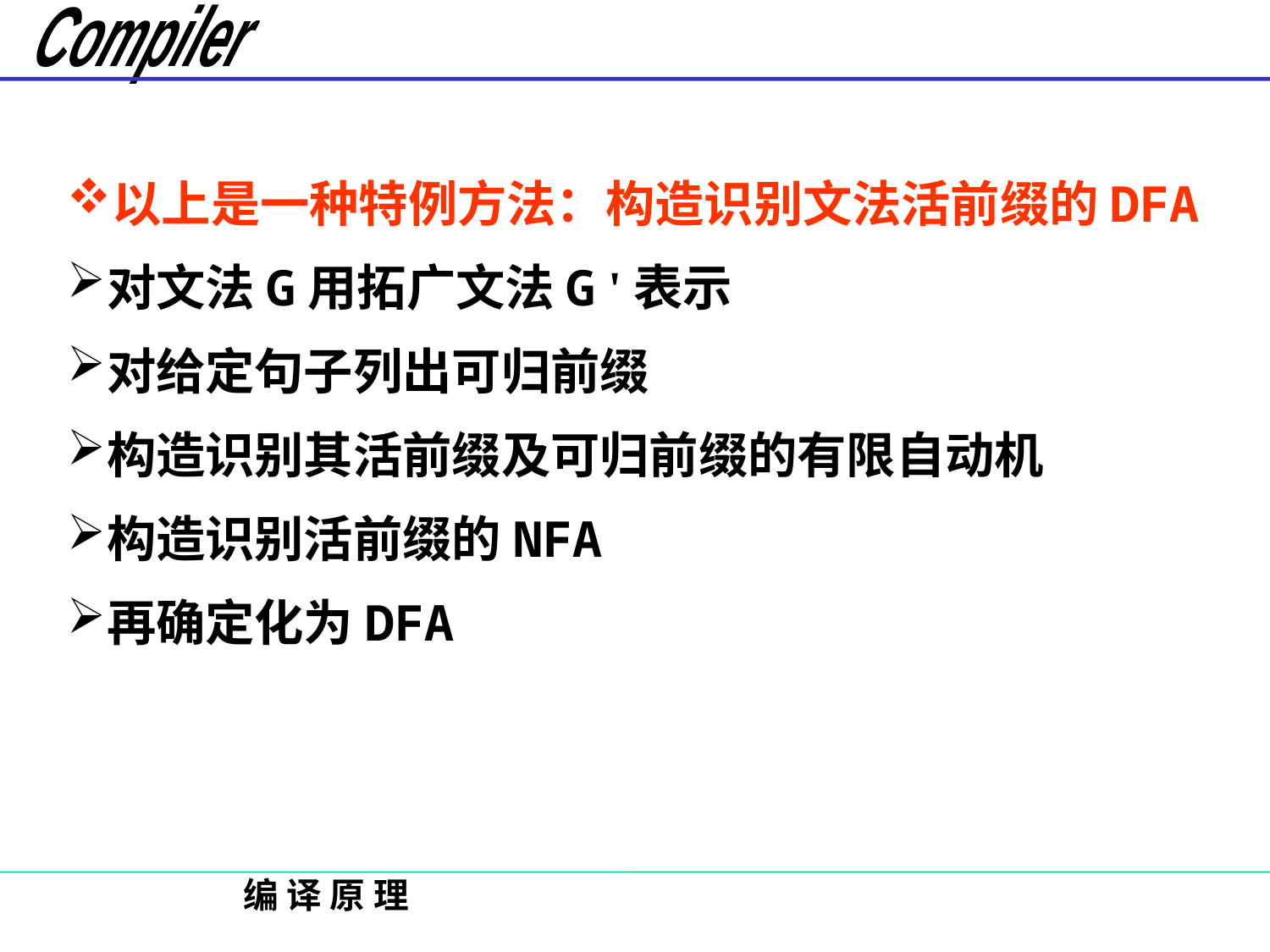

以上是一种特例方法：构造识别文法活前缀的DFA
对文法G用拓广文法G '表示
对给定句子列出可归前缀
构造识别其活前缀及可归前缀的有限自动机
构造识别活前缀的NFA
再确定化为DFA